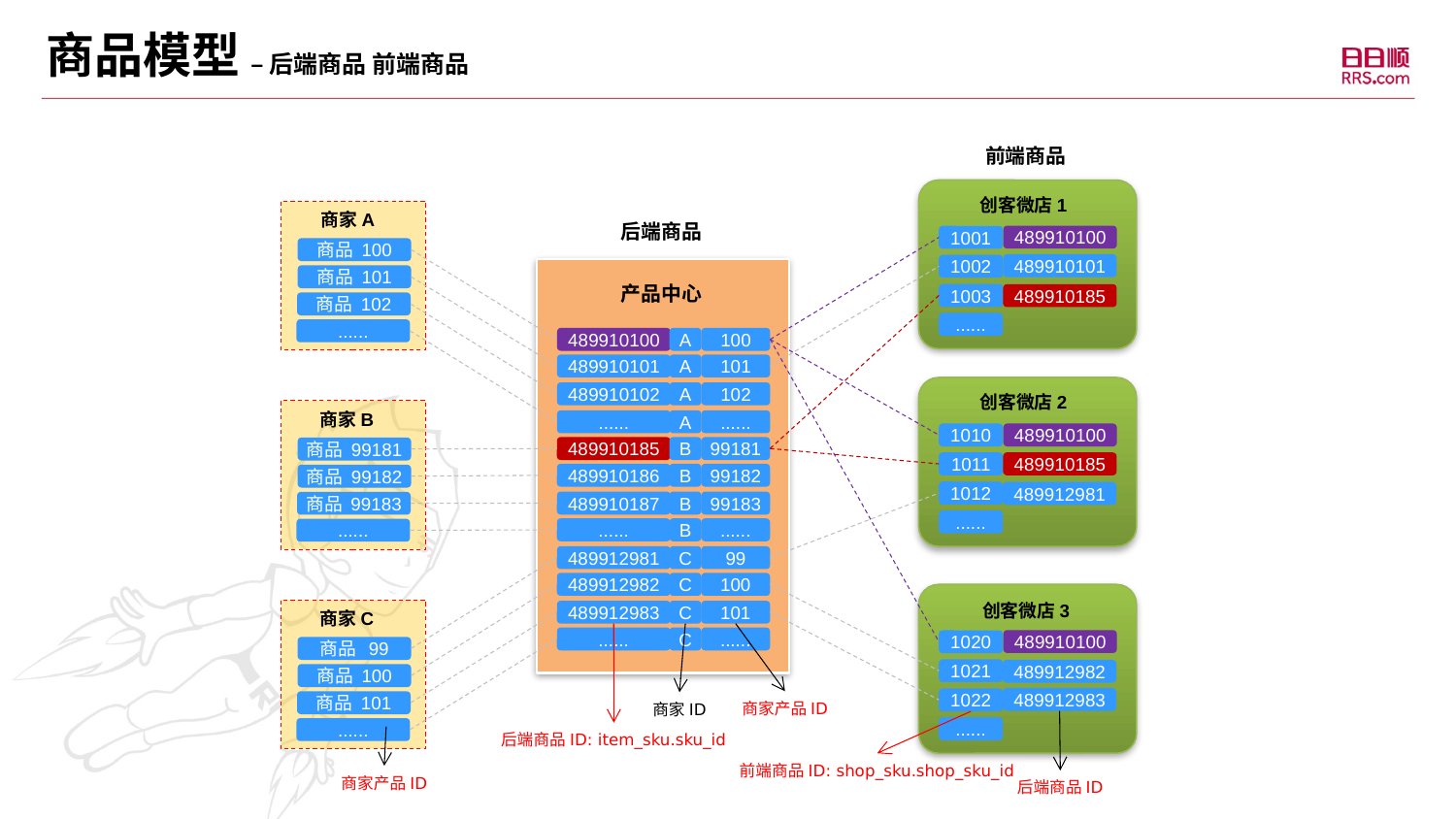

商品模型 – 后端商品 前端商品
前端商品

创客微店1

商家A
后端商品
489910100
1001
商品 100
489910101
1002

商品 101
产品中心
1003
489910185
商品 102
......
......
489910100
A
100
489910101
A
101

489910102
A
102
创客微店2

商家B
......
A
......
1010
489910100
489910185
B
99181
商品 99181
1011
489910185
489910186
B
99182
商品 99182
1012
489912981
489910187
B
99183
商品 99183
......
......
B
......
......
489912981
C
99
489912982
C
100

创客微店3

商家C
489912983
C
101
......
C
......
489910100
1020
商品  99
1021
489912982
商品 100
489912983
1022
商家产品ID
商品 101
商家ID
......
......
后端商品ID: item_sku.sku_id
前端商品ID: shop_sku.shop_sku_id
商家产品ID
后端商品ID